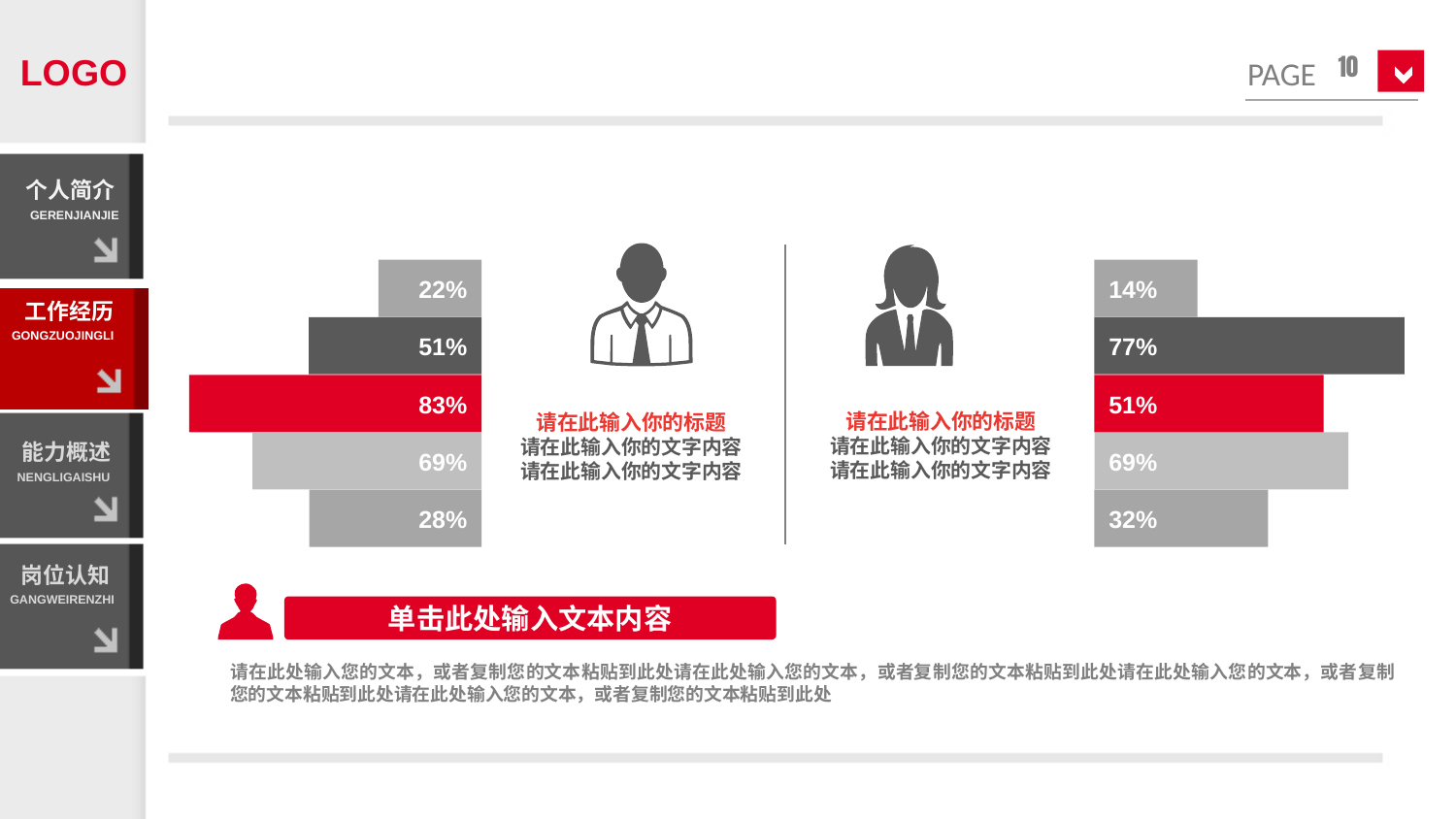

LOGO
10
个人简介
GERENJIANJIE

22%
14%
工作经历
GONGZUOJINGLI
51%
77%
83%
51%
请在此输入你的标题
请在此输入你的文字内容
请在此输入你的文字内容
请在此输入你的标题
请在此输入你的文字内容
请在此输入你的文字内容
能力概述
NENGLIGAISHU
69%
69%
28%
32%
岗位认知
GANGWEIRENZHI

单击此处输入文本内容
请在此处输入您的文本，或者复制您的文本粘贴到此处请在此处输入您的文本，或者复制您的文本粘贴到此处请在此处输入您的文本，或者复制您的文本粘贴到此处请在此处输入您的文本，或者复制您的文本粘贴到此处